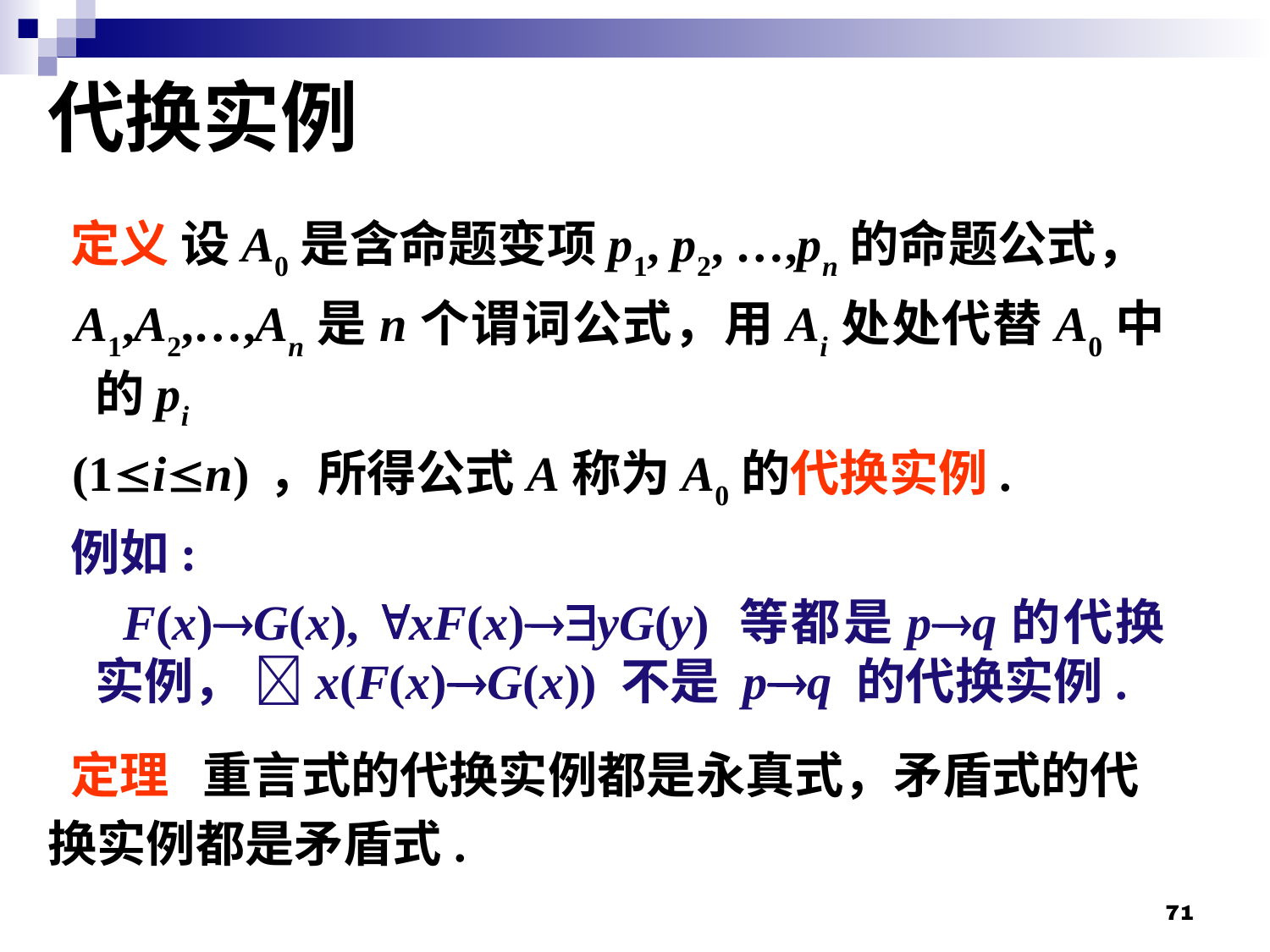

代换实例
 定义 设A0是含命题变项p1, p2, …,pn的命题公式，
  A1,A2,…,An是n个谓词公式，用Ai处处代替A0中的pi
  (1≤i≤n) ，所得公式A称为A0的代换实例.
 例如:
     F(x)→G(x), ∀xF(x)→∃yG(y) 等都是p→q的代换实例， ∀x(F(x)→G(x)) 不是 p→q 的代换实例.

 定理   重言式的代换实例都是永真式，矛盾式的代
换实例都是矛盾式.
71